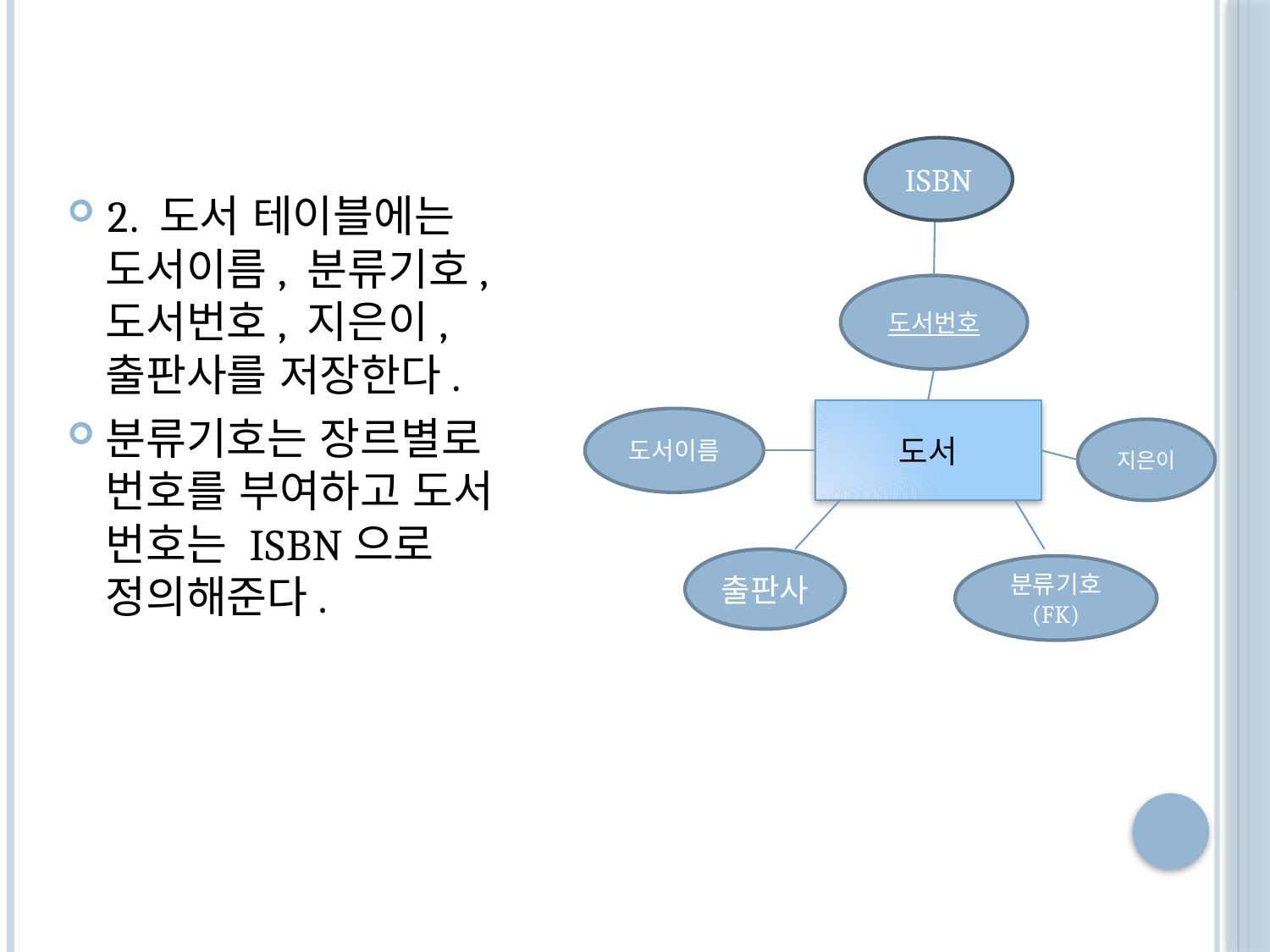

ISBN
2. 도서 테이블에는 도서이름, 분류기호, 도서번호, 지은이, 출판사를 저장한다.
분류기호는 장르별로 번호를 부여하고 도서 번호는 ISBN으로 정의해준다.

도서번호
도서
도서이름
지은이
출판사
분류기호
(FK)